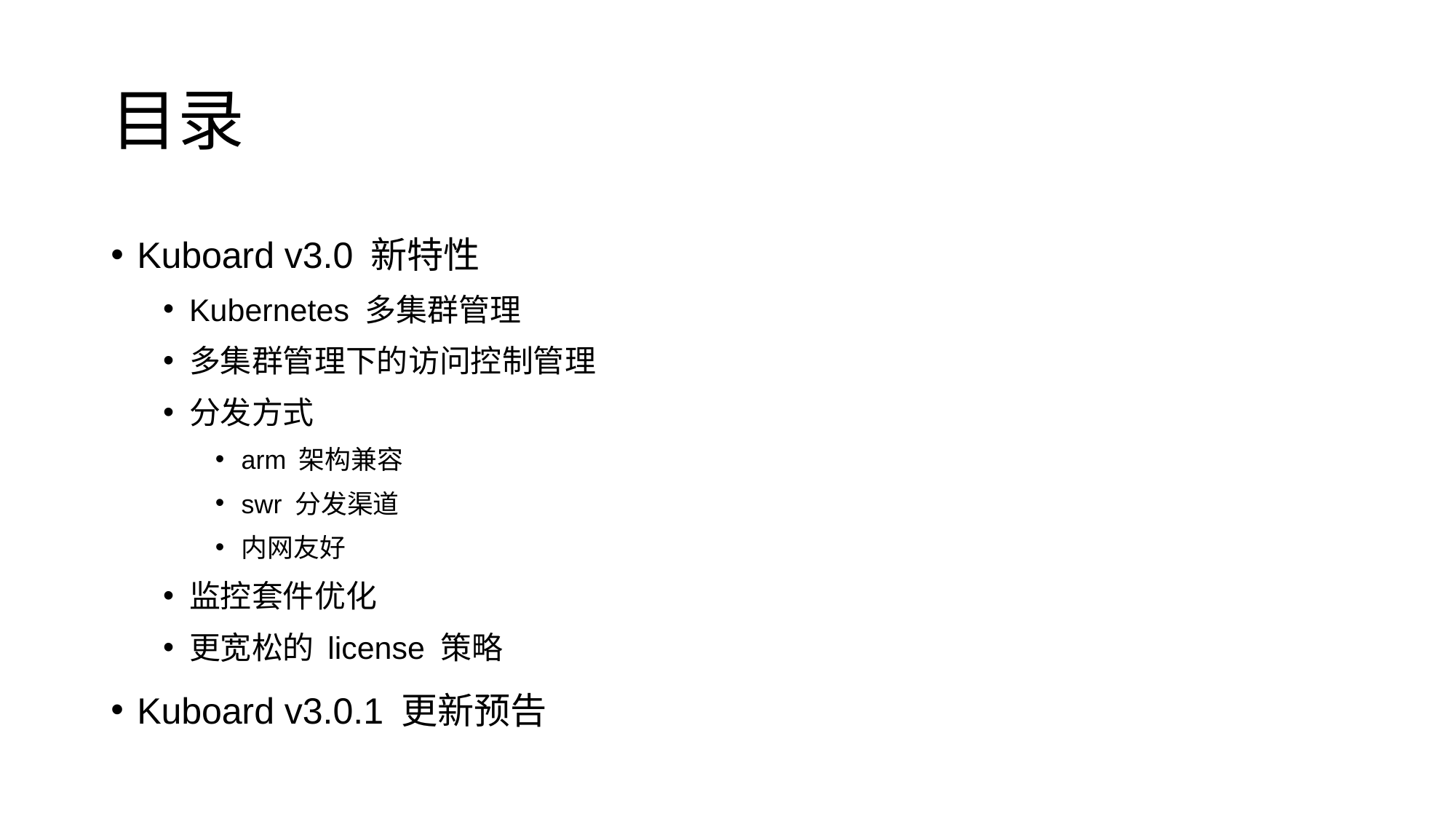

# 目录
Kuboard v3.0 新特性
Kubernetes 多集群管理
多集群管理下的访问控制管理
分发方式
arm 架构兼容
swr 分发渠道
内网友好
监控套件优化
更宽松的 license 策略
Kuboard v3.0.1 更新预告